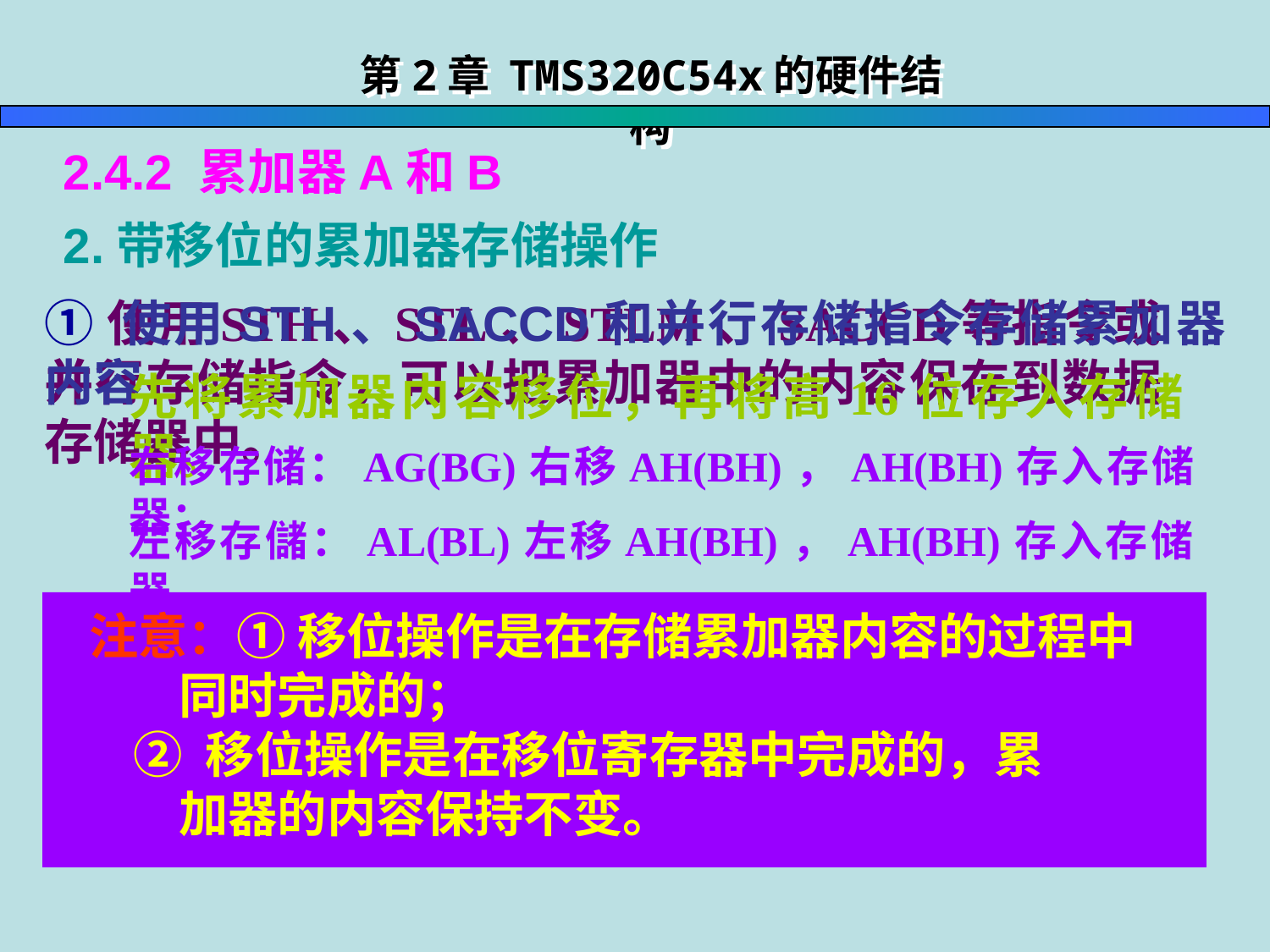

第2章 TMS320C54x的硬件结构

2.4.2 累加器A和B
2.带移位的累加器存储操作
    使用STH、STL、STLM、SACCD等指令或并行存储指令，可以把累加器中的内容保存到数据存储器中。
① 使用STH、SACCD和并行存储指令存储累加器内容
先将累加器内容移位，再将高16位存入存储器。
右移存储：AG(BG)右移AH(BH)，AH(BH)存入存储器；
左移存儲：AL(BL)左移AH(BH)，AH(BH)存入存储器。
② 使用STL指令存储累加器内容
  注意：① 移位操作是在存储累加器内容的过程中
          同时完成的；
       ② 移位操作是在移位寄存器中完成的，累
          加器的内容保持不变。
先将累加器内容移位，再将低16位存入存储器。
右移存储，AH(BH)右移AL(BL)，AL(BL)存入存储器；
左移存储，用0左移AL(BL)，AL(BL)存入存储器。
51